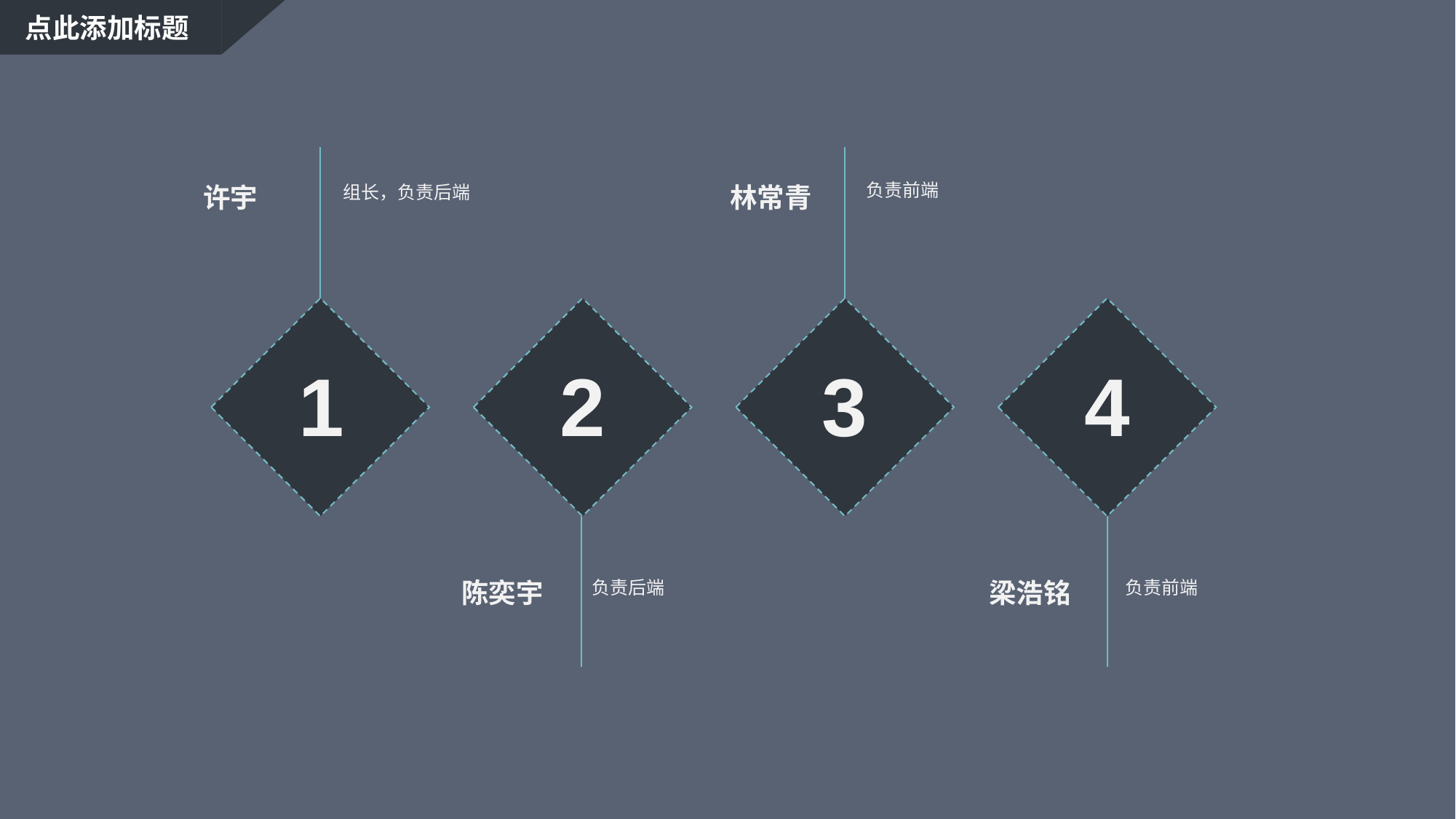

点此添加标题
林常青
负责前端
许宇
组长，负责后端

1
2
3
4
梁浩铭
负责前端
陈奕宇
负责后端